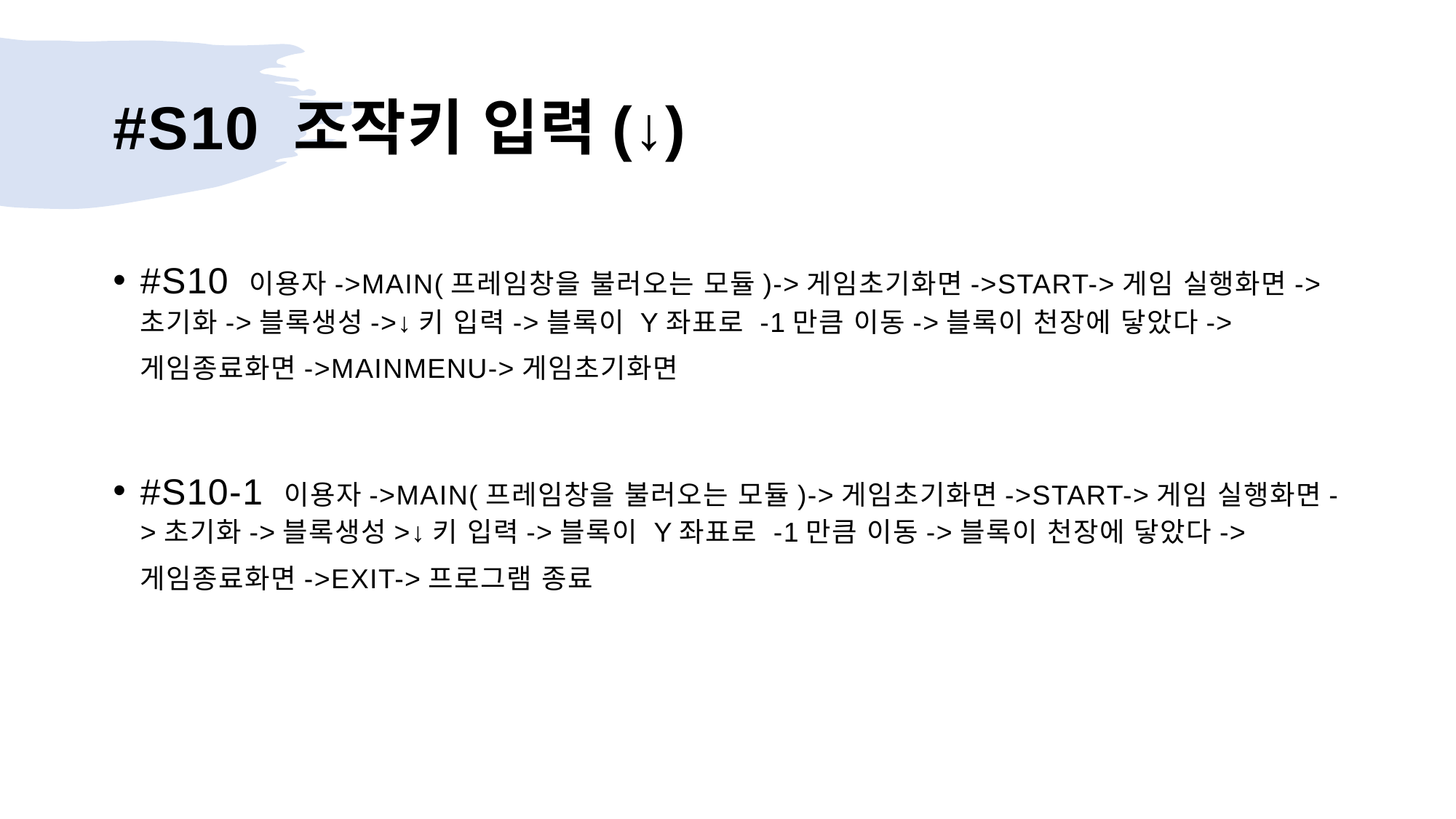

# #S10 조작키 입력(↓)
#S10 이용자->MAIN(프레임창을 불러오는 모듈)->게임초기화면->START->게임 실행화면->초기화->블록생성->↓키 입력->블록이 Y좌표로 -1만큼 이동->블록이 천장에 닿았다->게임종료화면->MAINMENU->게임초기화면

#S10-1 이용자->MAIN(프레임창을 불러오는 모듈)->게임초기화면->START->게임 실행화면->초기화->블록생성>↓키 입력->블록이 Y좌표로 -1만큼 이동->블록이 천장에 닿았다->게임종료화면->EXIT->프로그램 종료